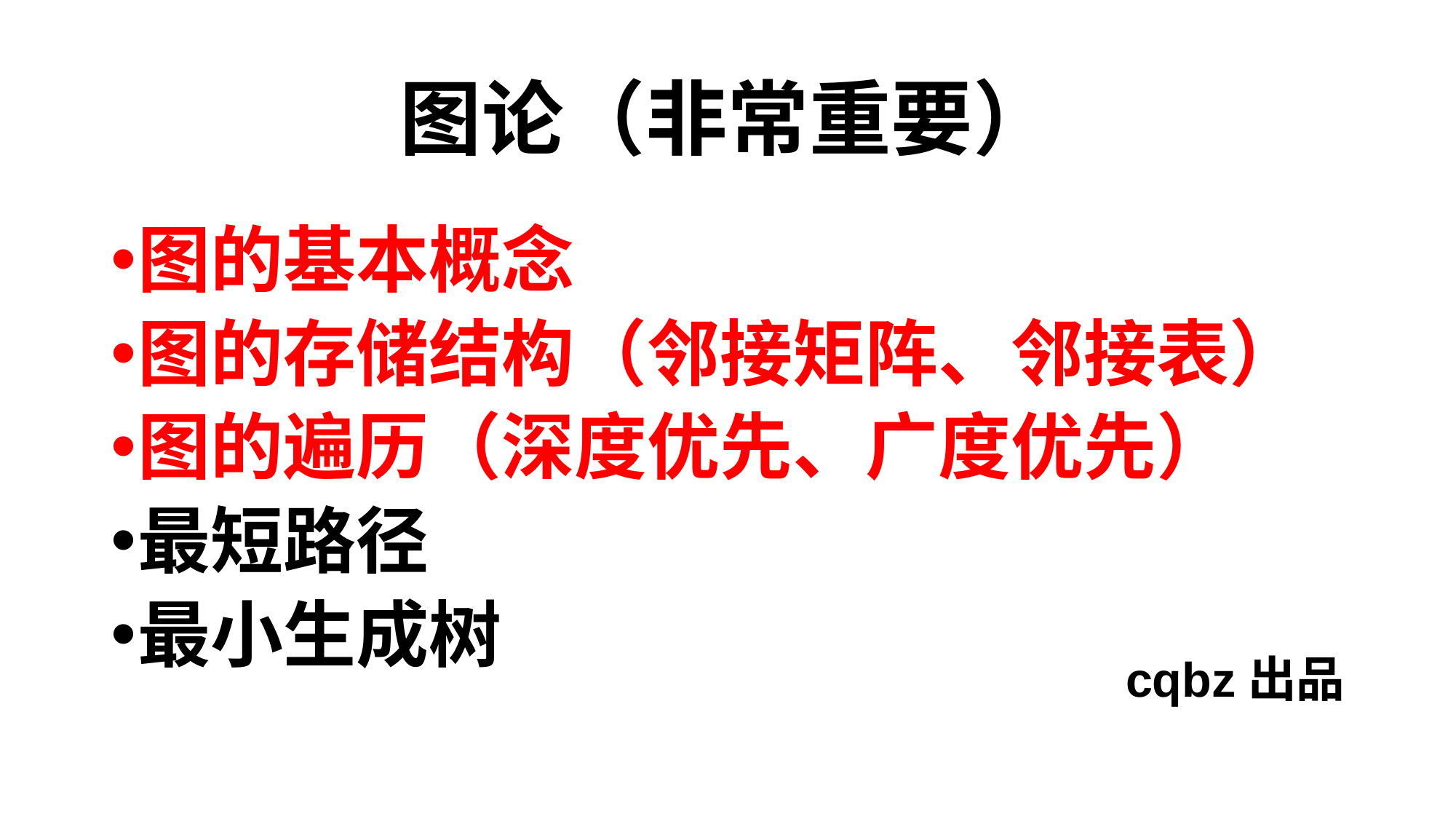

# 图论（非常重要）
图的基本概念
图的存储结构（邻接矩阵、邻接表）
图的遍历（深度优先、广度优先）
最短路径
最小生成树

cqbz出品